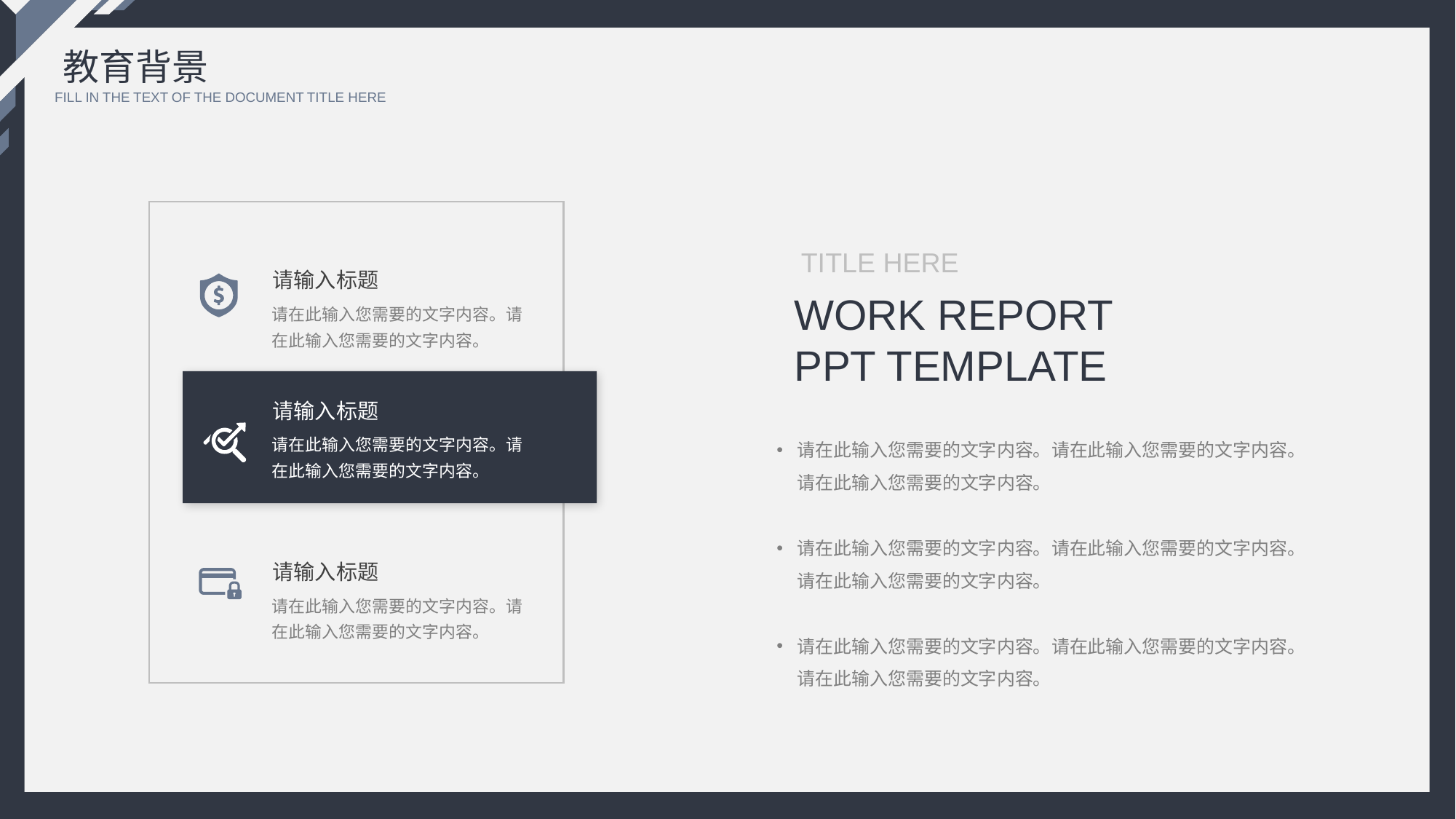

教育背景
FILL IN THE TEXT OF THE DOCUMENT TITLE HERE

TITLE HERE
请输入标题

WORK REPORT
PPT TEMPLATE
请在此输入您需要的文字内容。请在此输入您需要的文字内容。

请输入标题

请在此输入您需要的文字内容。请在此输入您需要的文字内容。请在此输入您需要的文字内容。

请在此输入您需要的文字内容。请在此输入您需要的文字内容。请在此输入您需要的文字内容。

请在此输入您需要的文字内容。请在此输入您需要的文字内容。请在此输入您需要的文字内容。
请在此输入您需要的文字内容。请在此输入您需要的文字内容。
请输入标题

请在此输入您需要的文字内容。请在此输入您需要的文字内容。